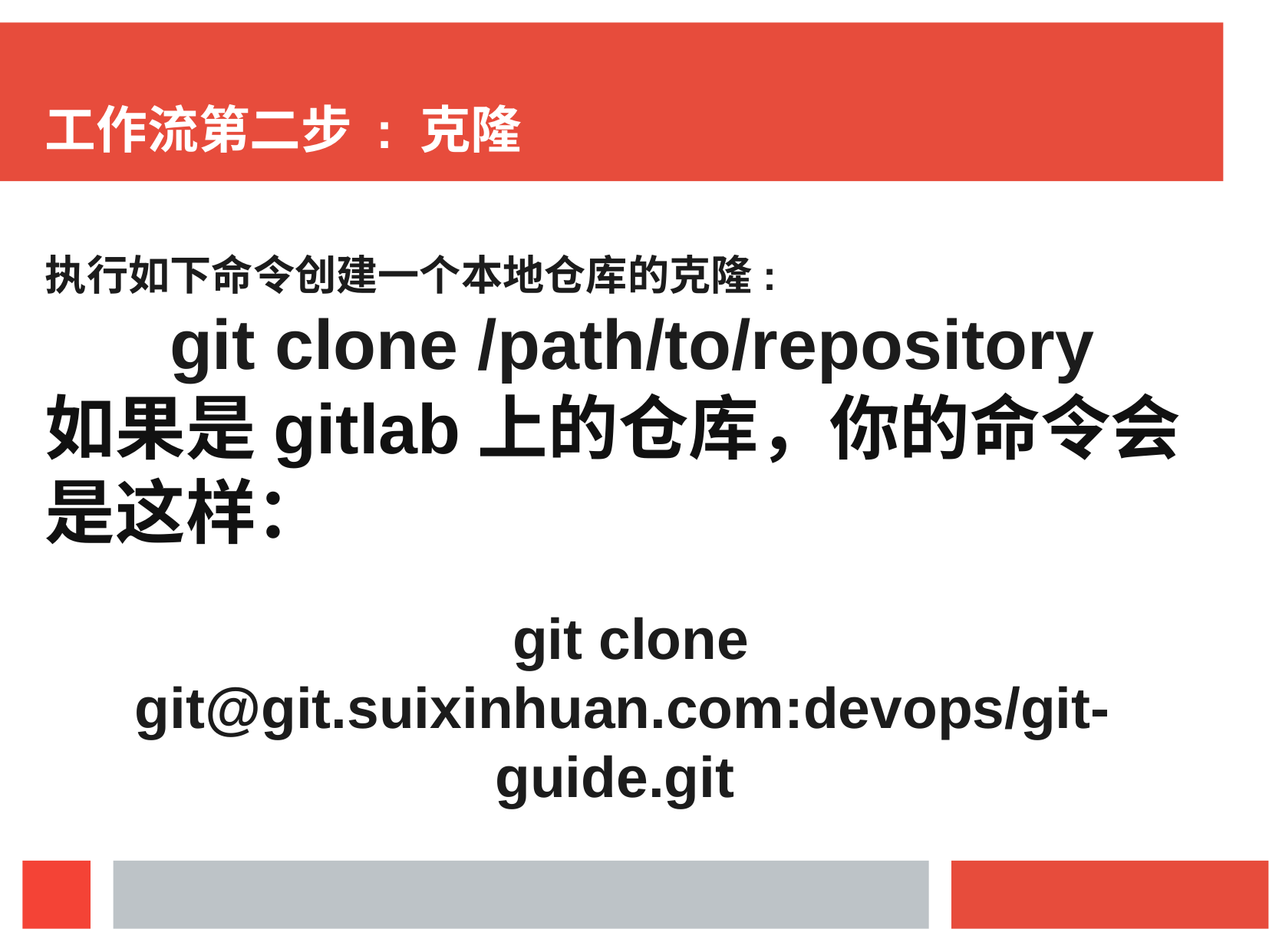

工作流第二步 : 克隆
执行如下命令创建一个本地仓库的克隆:
  git clone /path/to/repository
如果是gitlab上的仓库，你的命令会是这样：

 git clone git@git.suixinhuan.com:devops/git-guide.git